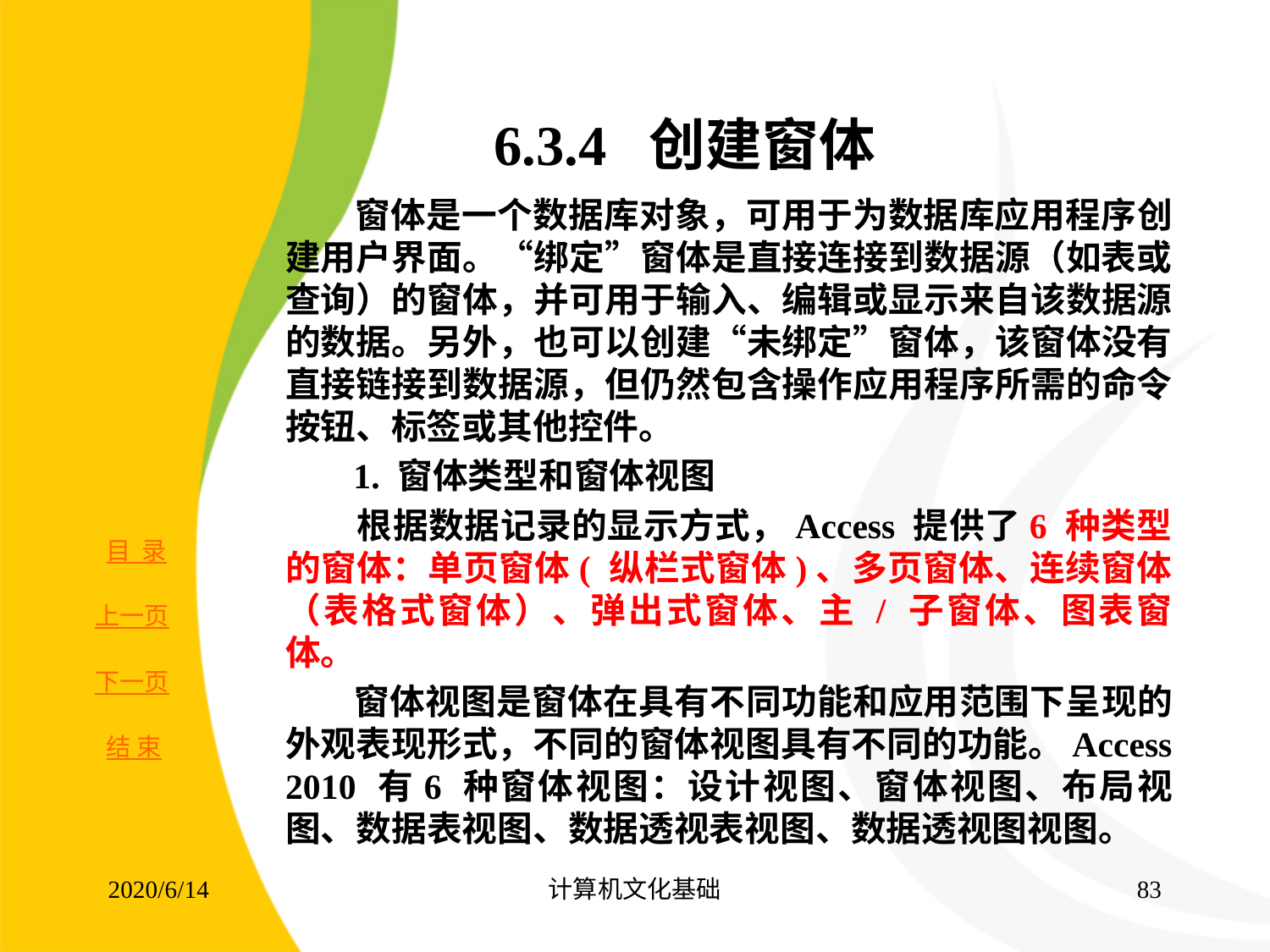

# 6.3.4  创建窗体
                       窗体是一个数据库对象，可用于为数据库应用程序创建用户界面。“绑定”窗体是直接连接到数据源（如表或查询）的窗体，并可用于输入、编辑或显示来自该数据源的数据。另外，也可以创建“未绑定”窗体，该窗体没有直接链接到数据源，但仍然包含操作应用程序所需的命令按钮、标签或其他控件。
             1. 窗体类型和窗体视图
             根据数据记录的显示方式，Access 提供了6 种类型的窗体：单页窗体( 纵栏式窗体)、多页窗体、连续窗体（表格式窗体）、弹出式窗体、主 / 子窗体、图表窗体。
             窗体视图是窗体在具有不同功能和应用范围下呈现的外观表现形式，不同的窗体视图具有不同的功能。Access 2010 有6 种窗体视图：设计视图、窗体视图、布局视图、数据表视图、数据透视表视图、数据透视图视图。
2020/6/14
计算机文化基础
83